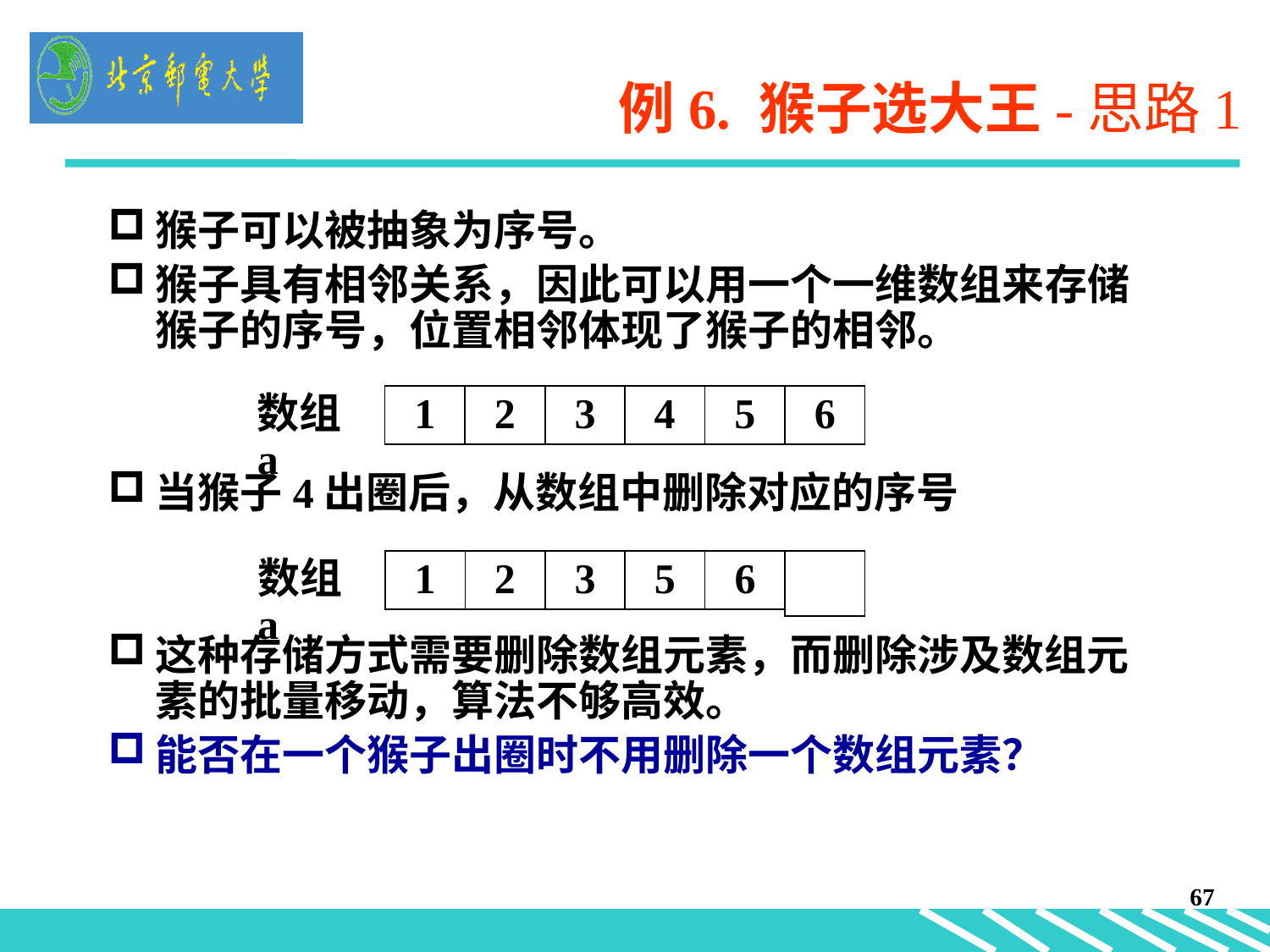

# 例6. 猴子选大王-思路1
猴子可以被抽象为序号。
猴子具有相邻关系，因此可以用一个一维数组来存储猴子的序号，位置相邻体现了猴子的相邻。

当猴子4出圈后，从数组中删除对应的序号

这种存储方式需要删除数组元素，而删除涉及数组元素的批量移动，算法不够高效。
能否在一个猴子出圈时不用删除一个数组元素？

数组a
1
2
3
4
5
6
数组a
1
2
3
5
6

67